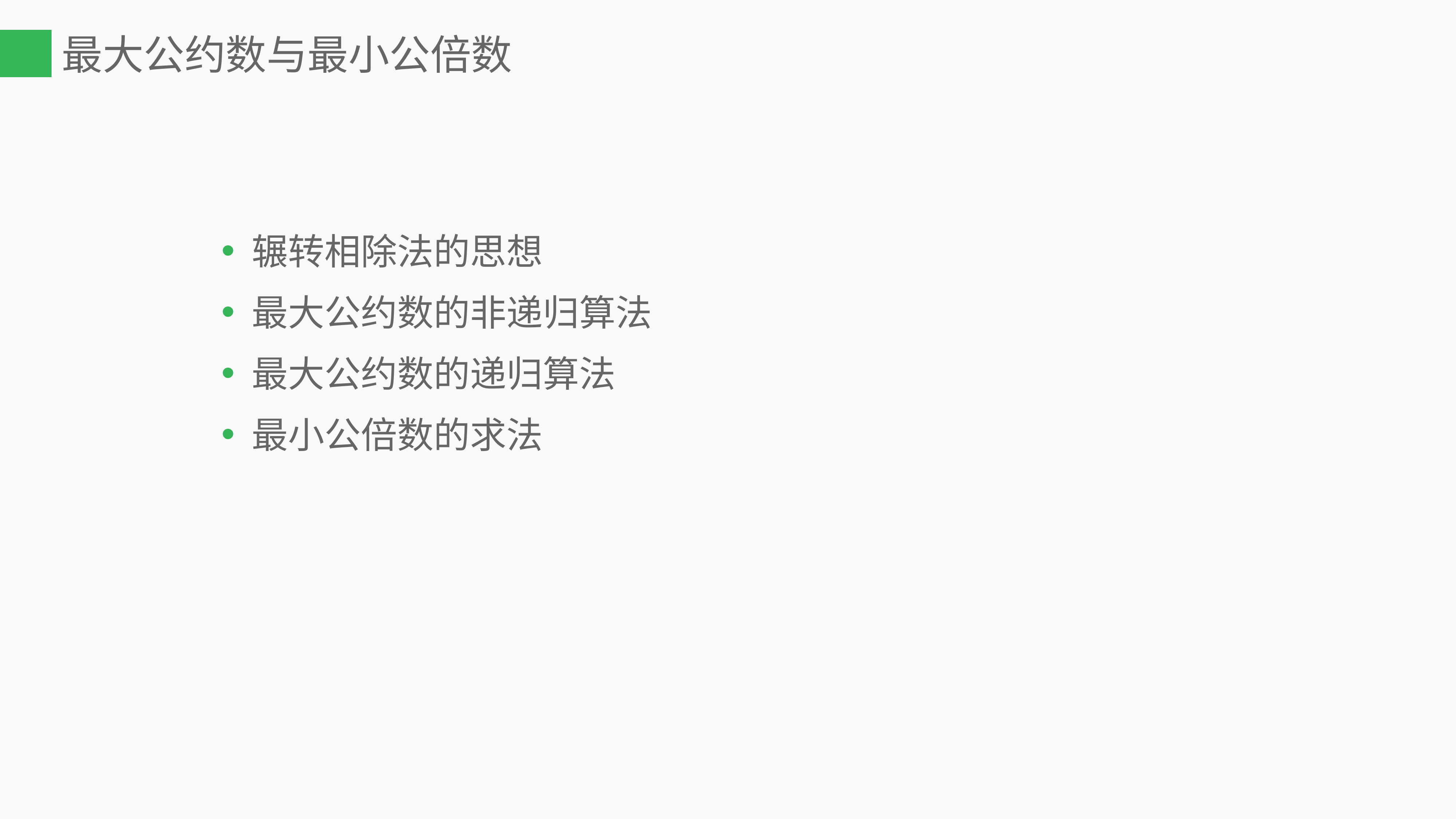

# 最大公约数与最小公倍数
辗转相除法的思想
最大公约数的非递归算法
最大公约数的递归算法
最小公倍数的求法